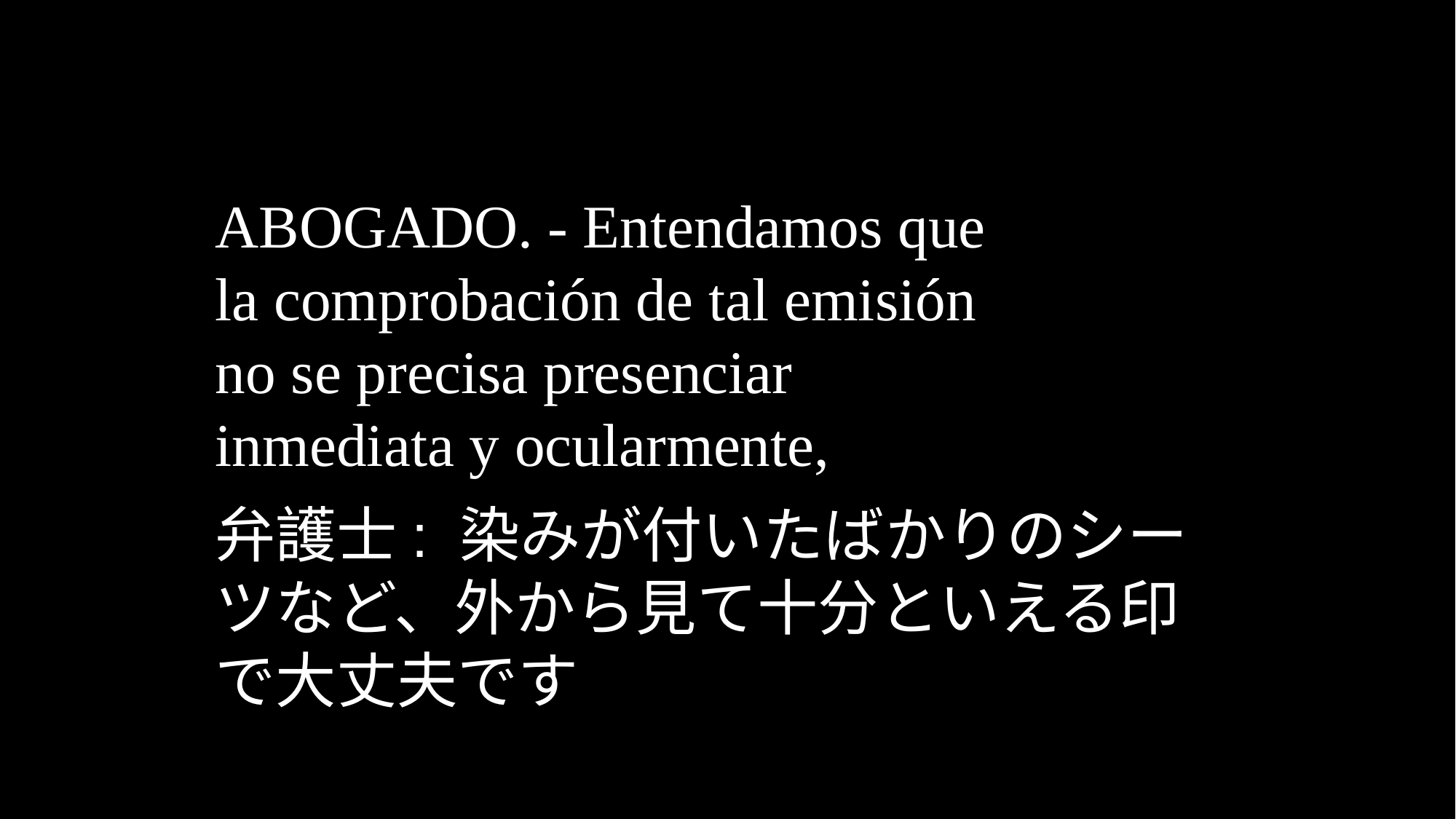

ABOGADO. - Entendamos que la comprobación de tal emisión no se precisa presenciar inmediata y ocularmente,

弁護士: 染みが付いたばかりのシーツなど、外から見て十分といえる印で大丈夫です